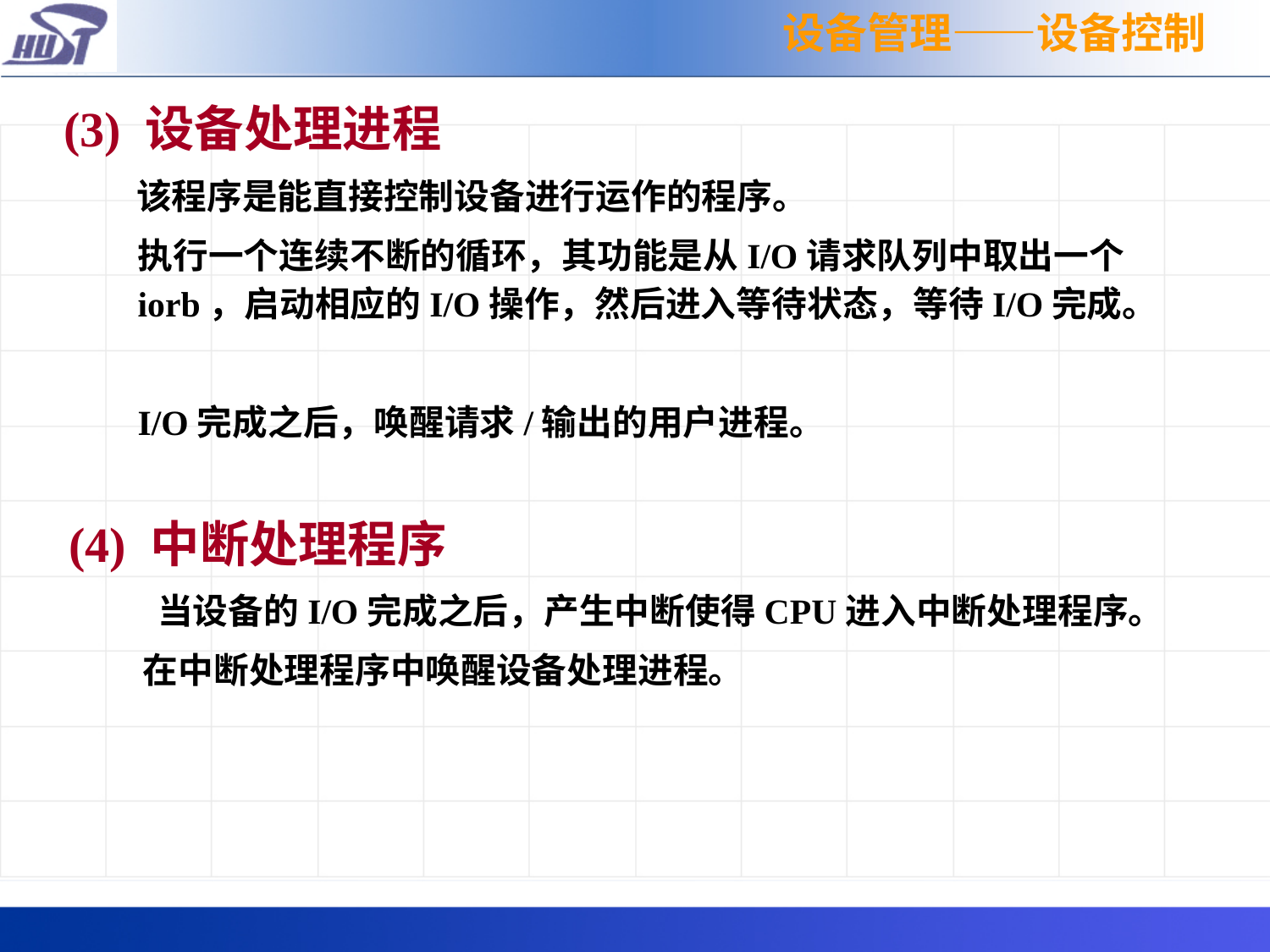

设备管理——设备控制
(3) 设备处理进程
        该程序是能直接控制设备进行运作的程序。
	执行一个连续不断的循环，其功能是从I/O请求队列中取出一个iorb，启动相应的I/O操作，然后进入等待状态，等待I/O完成。

	I/O完成之后，唤醒请求/输出的用户进程。
(4) 中断处理程序
          当设备的I/O完成之后，产生中断使得CPU进入中断处理程序。
	在中断处理程序中唤醒设备处理进程。